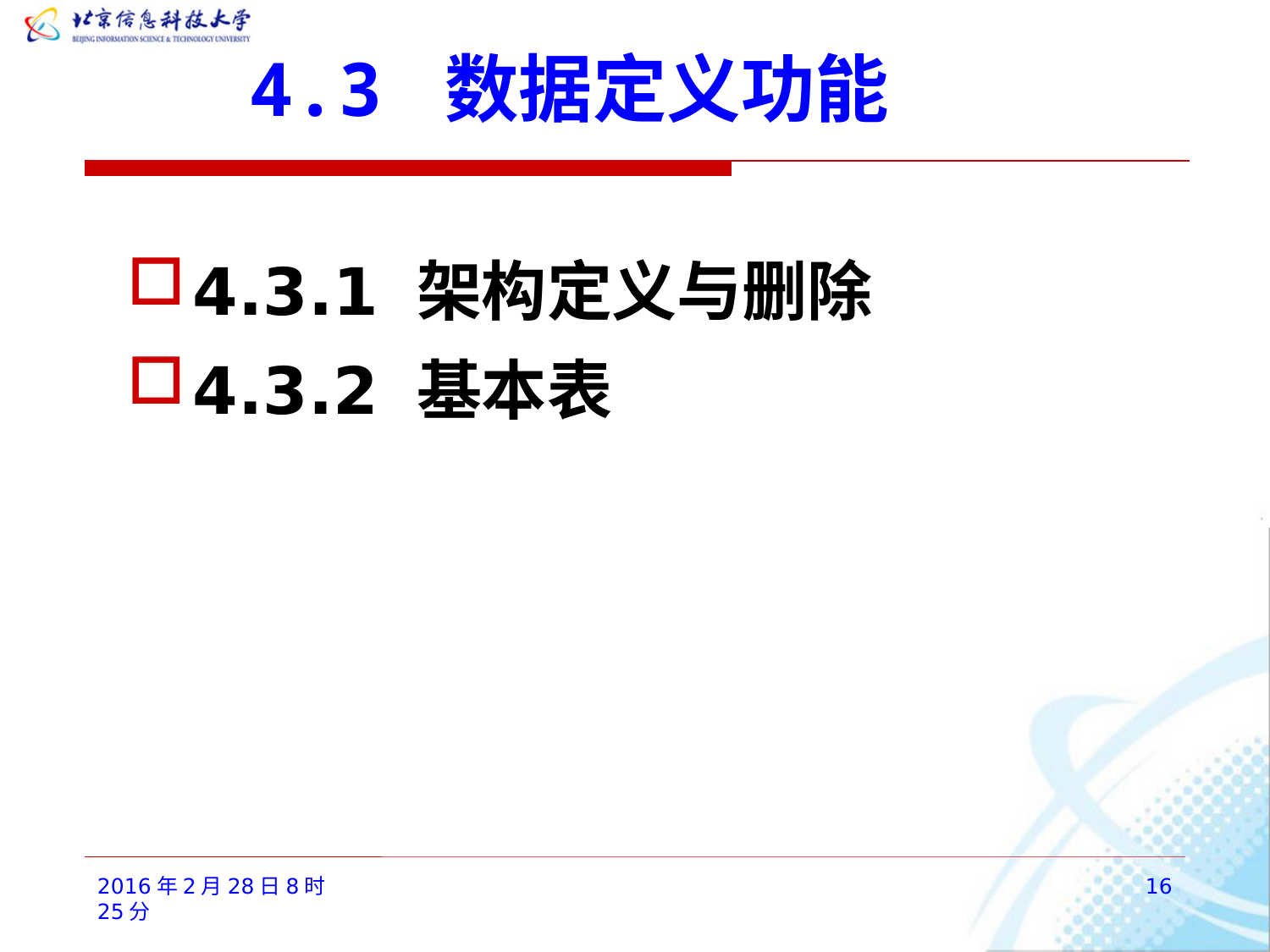

# 4.3 数据定义功能
4.3.1 架构定义与删除
4.3.2 基本表
2016年2月28日8时25分
16